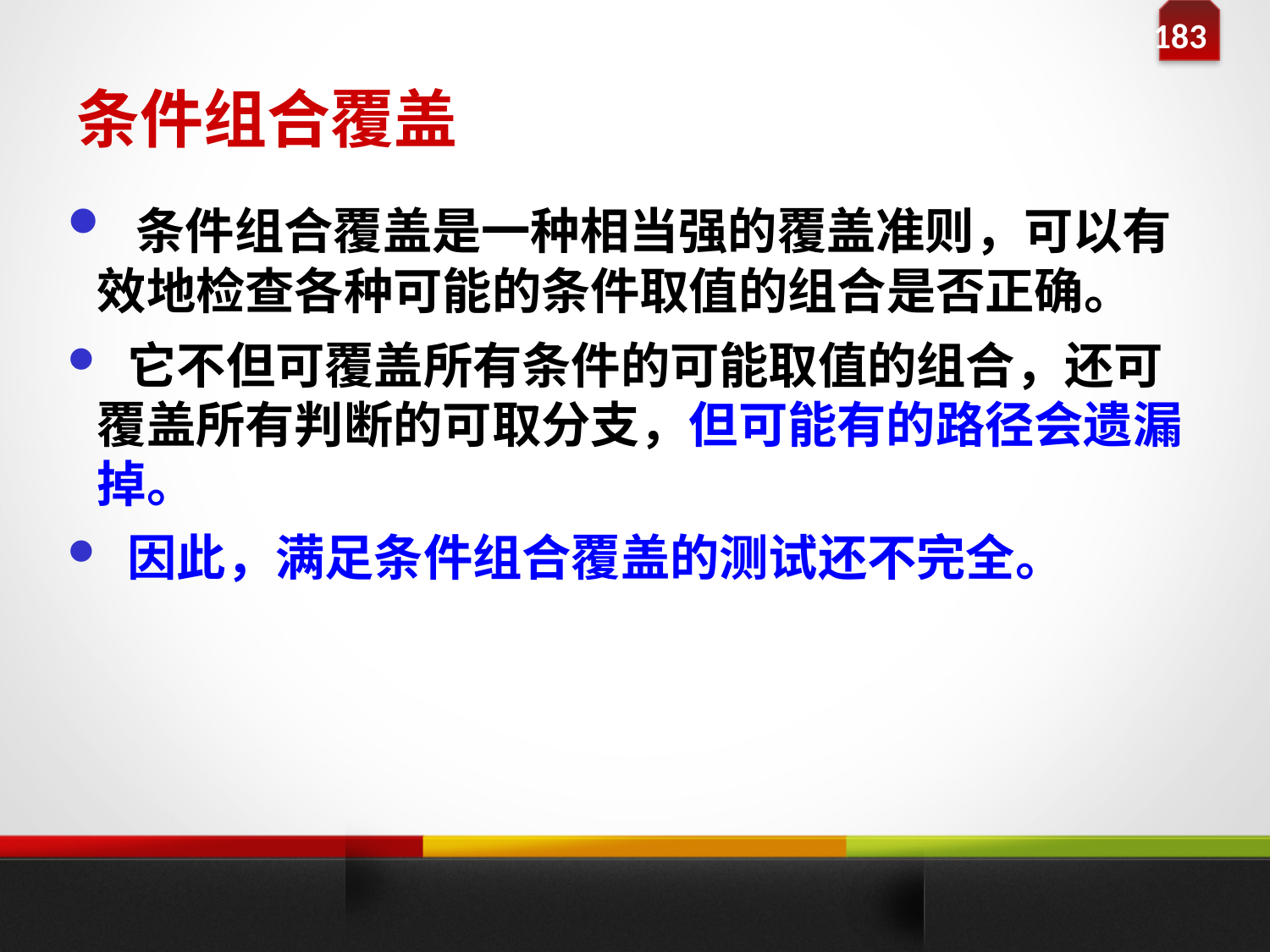

# 条件组合覆盖
 条件组合覆盖是一种相当强的覆盖准则，可以有效地检查各种可能的条件取值的组合是否正确。
 它不但可覆盖所有条件的可能取值的组合，还可覆盖所有判断的可取分支，但可能有的路径会遗漏掉。
 因此，满足条件组合覆盖的测试还不完全。